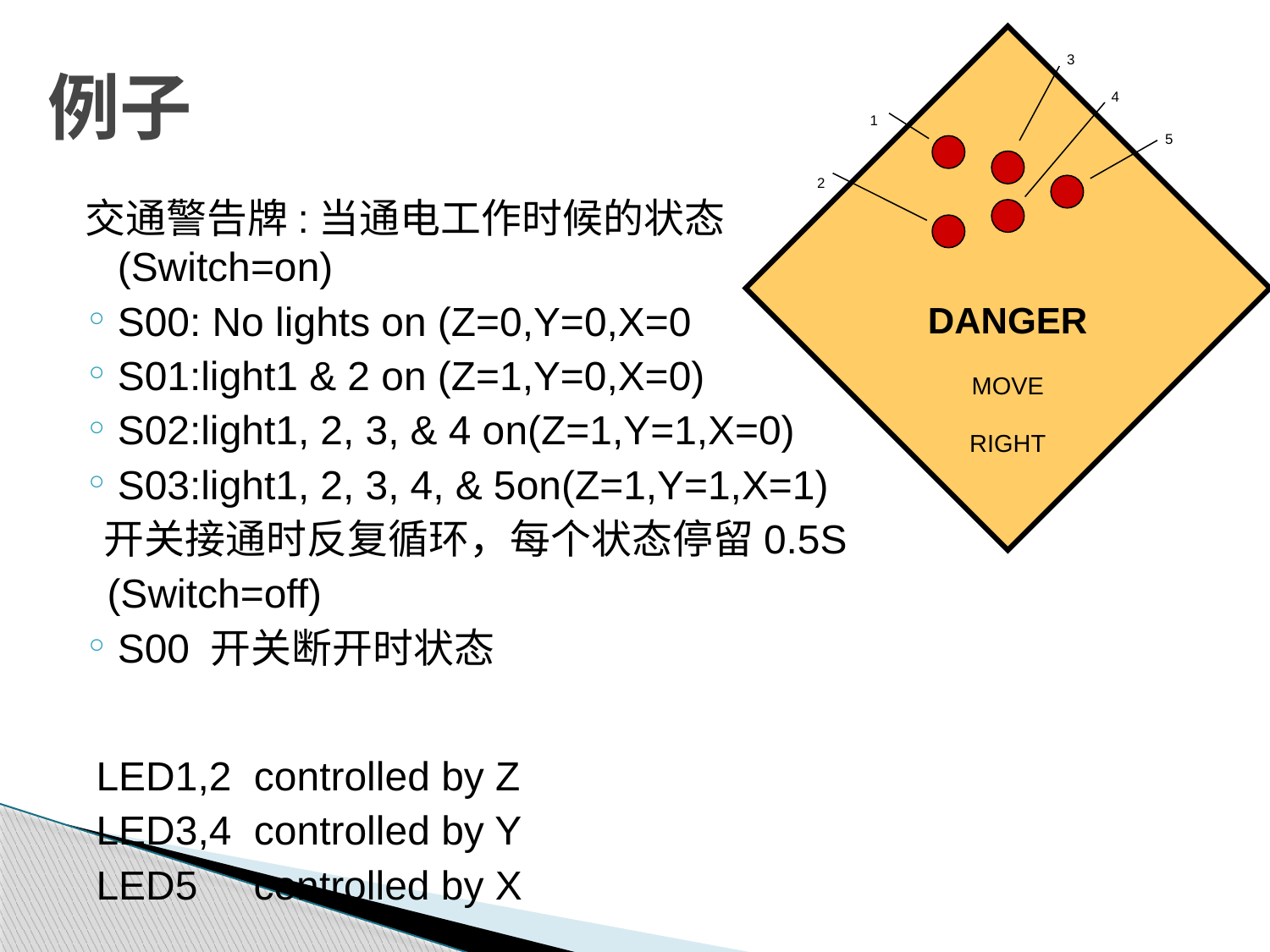

例子

3
4

1

5

2

交通警告牌:当通电工作时候的状态(Switch=on)
S00: No lights on (Z=0,Y=0,X=0
S01:light1 & 2 on (Z=1,Y=0,X=0)
S02:light1, 2, 3, & 4 on(Z=1,Y=1,X=0)
S03:light1, 2, 3, 4, & 5on(Z=1,Y=1,X=1)
 开关接通时反复循环，每个状态停留0.5S
  (Switch=off)
S00 开关断开时状态

 LED1,2  controlled by Z
 LED3,4  controlled by Y
 LED5     controlled by X

DANGER
MOVE
RIGHT